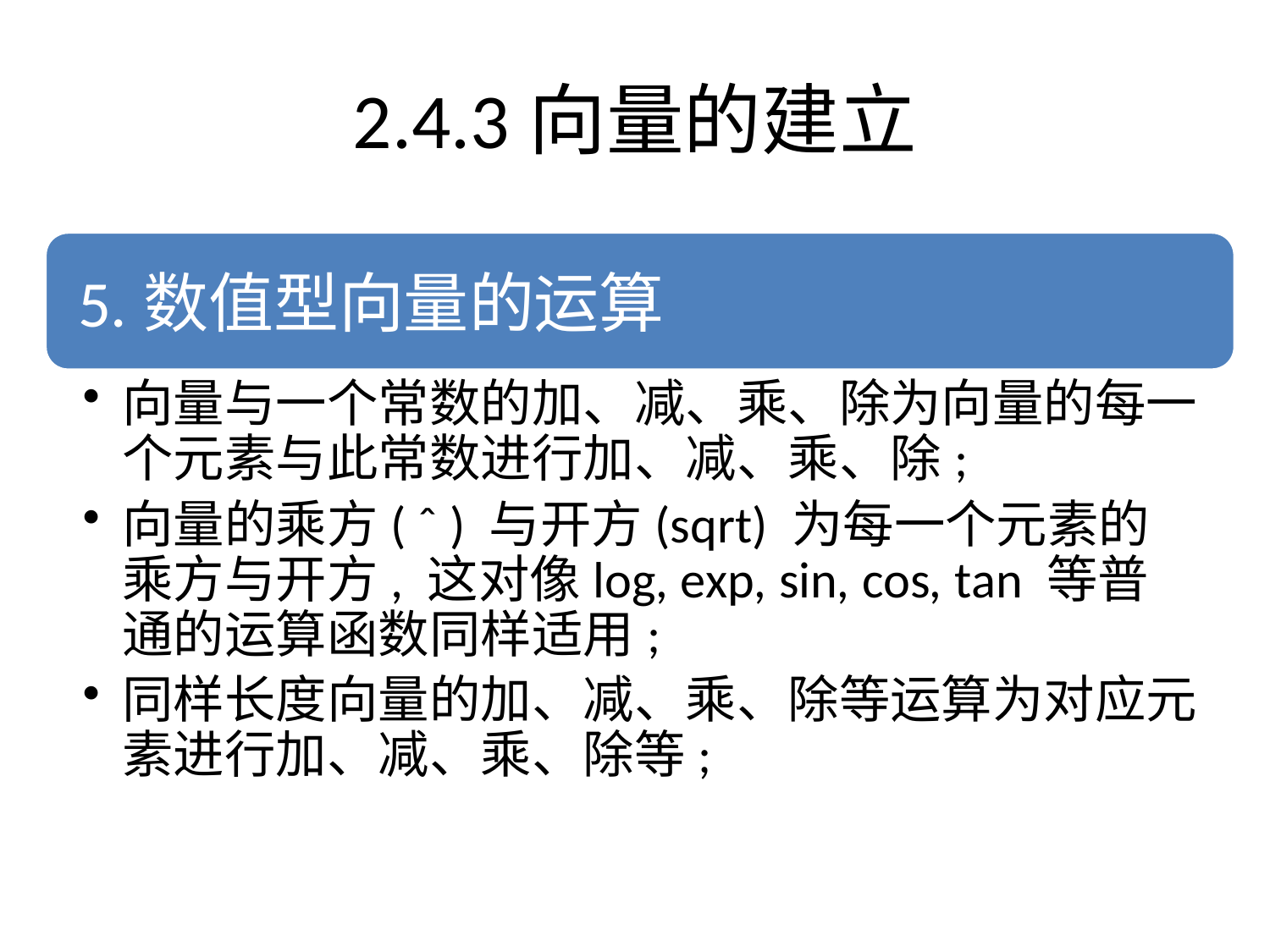

# 2.4.3向量的建立
5.数值型向量的运算
向量与一个常数的加、减、乘、除为向量的每一个元素与此常数进行加、减、乘、除;
向量的乘方( ˆ ) 与开方(sqrt) 为每一个元素的乘方与开方, 这对像log, exp, sin, cos, tan 等普通的运算函数同样适用;
同样长度向量的加、减、乘、除等运算为对应元素进行加、减、乘、除等;